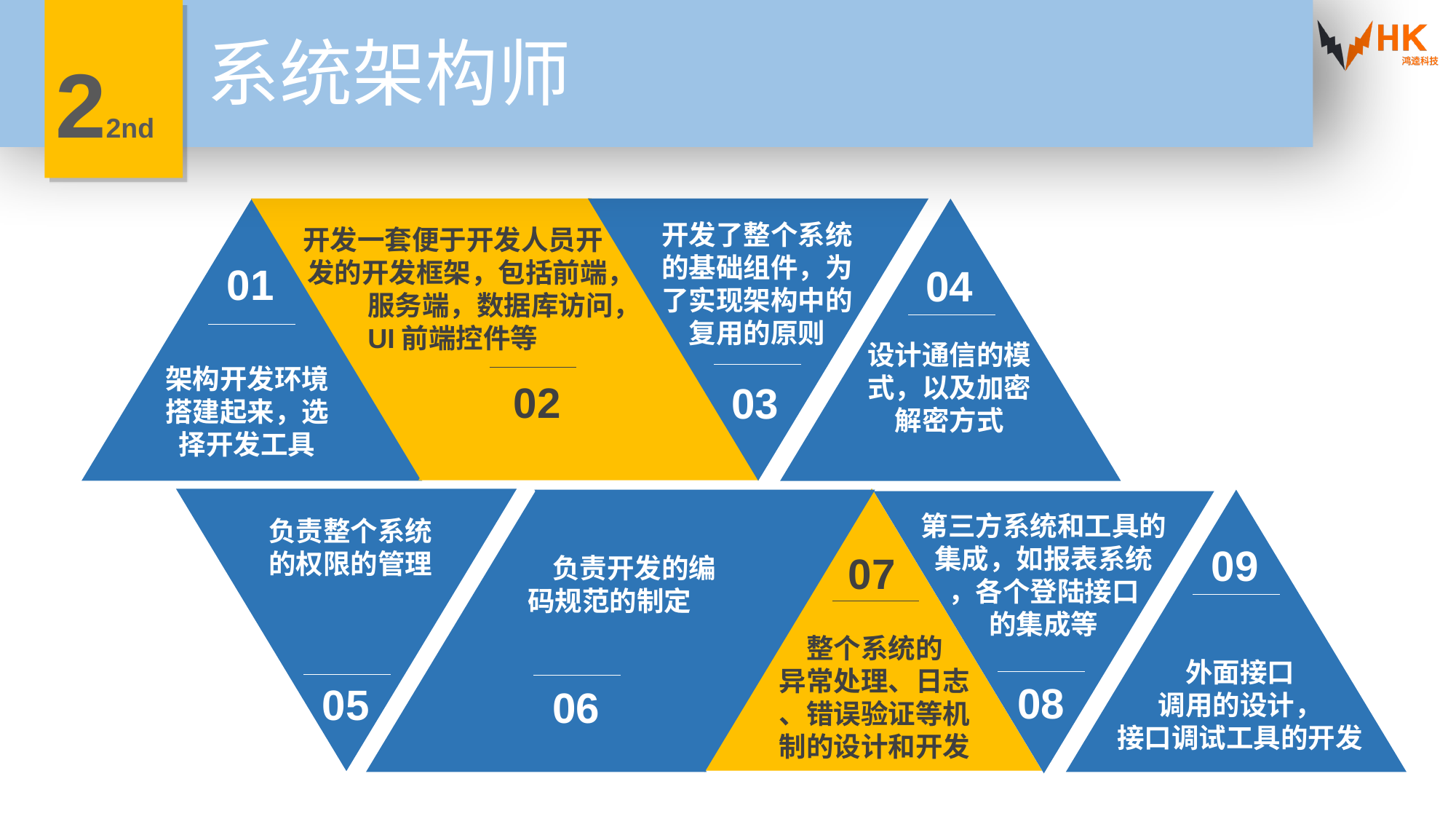

系统架构师
22nd

开发一套便于开发人员开
     发的开发框架，包括前端，                 服务端，数据库访问，
UI前端控件等
02

01
架构开发环境搭建起来，选择开发工具

04
设计通信的模式，以及加密解密方式
开发了整个系统的基础组件，为了实现架构中的复用的原则
03

07
整个系统的
异常处理、日志
、错误验证等机制的设计和开发

09
外面接口
调用的设计，
接口调试工具的开发

   负责开发的编码规范的制定
06

第三方系统和工具的集成，如报表系统
，各个登陆接口
的集成等
08
负责整个系统的权限的管理
05